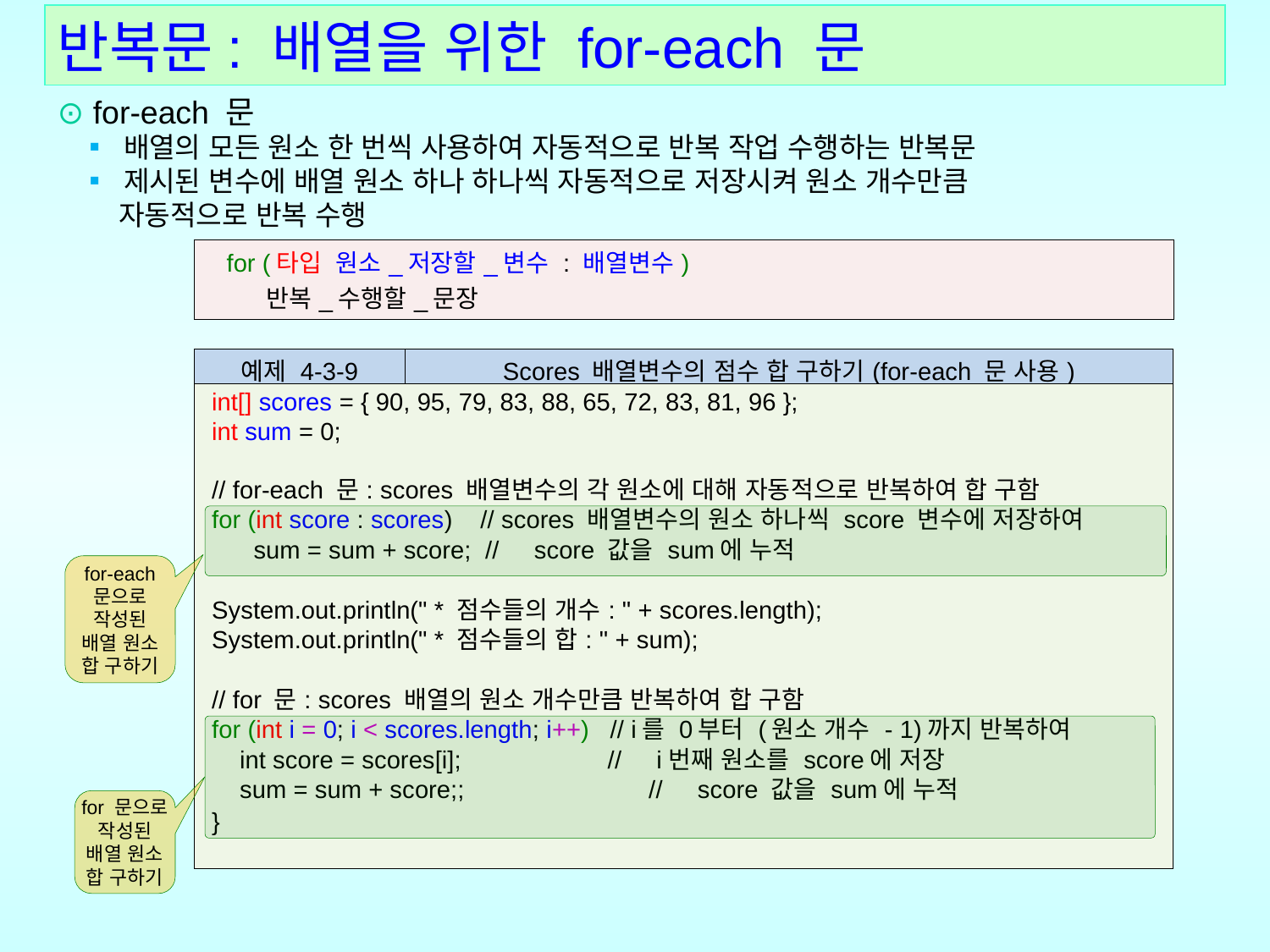

반복문: 배열을 위한 for-each 문
⊙ for-each 문
   ▪ 배열의 모든 원소 한 번씩 사용하여 자동적으로 반복 작업 수행하는 반복문
   ▪ 제시된 변수에 배열 원소 하나 하나씩 자동적으로 저장시켜 원소 개수만큼
       자동적으로 반복 수행
| for (타입 원소\_저장할\_변수 : 배열변수) 반복\_수행할\_문장 |
| --- |
| 예제 4-3-9 | Scores 배열변수의 점수 합 구하기(for-each 문 사용) |
| --- | --- |
| int[] scores = { 90, 95, 79, 83, 88, 65, 72, 83, 81, 96 }; int sum = 0; // for-each 문: scores 배열변수의 각 원소에 대해 자동적으로 반복하여 합 구함 for (int score : scores) // scores 배열변수의 원소 하나씩 score 변수에 저장하여 sum = sum + score; // score 값을 sum에 누적 System.out.println(" \* 점수들의 개수: " + scores.length); System.out.println(" \* 점수들의 합: " + sum); // for 문: scores 배열의 원소 개수만큼 반복하여 합 구함 for (int i = 0; i < scores.length; i++) // i를 0부터 (원소 개수 - 1)까지 반복하여 int score = scores[i]; // i번째 원소를 score에 저장 sum = sum + score;; // score 값을 sum에 누적 } |  |

for-each 문으로 작성된
배열 원소 합 구하기

for 문으로 작성된
배열 원소 합 구하기